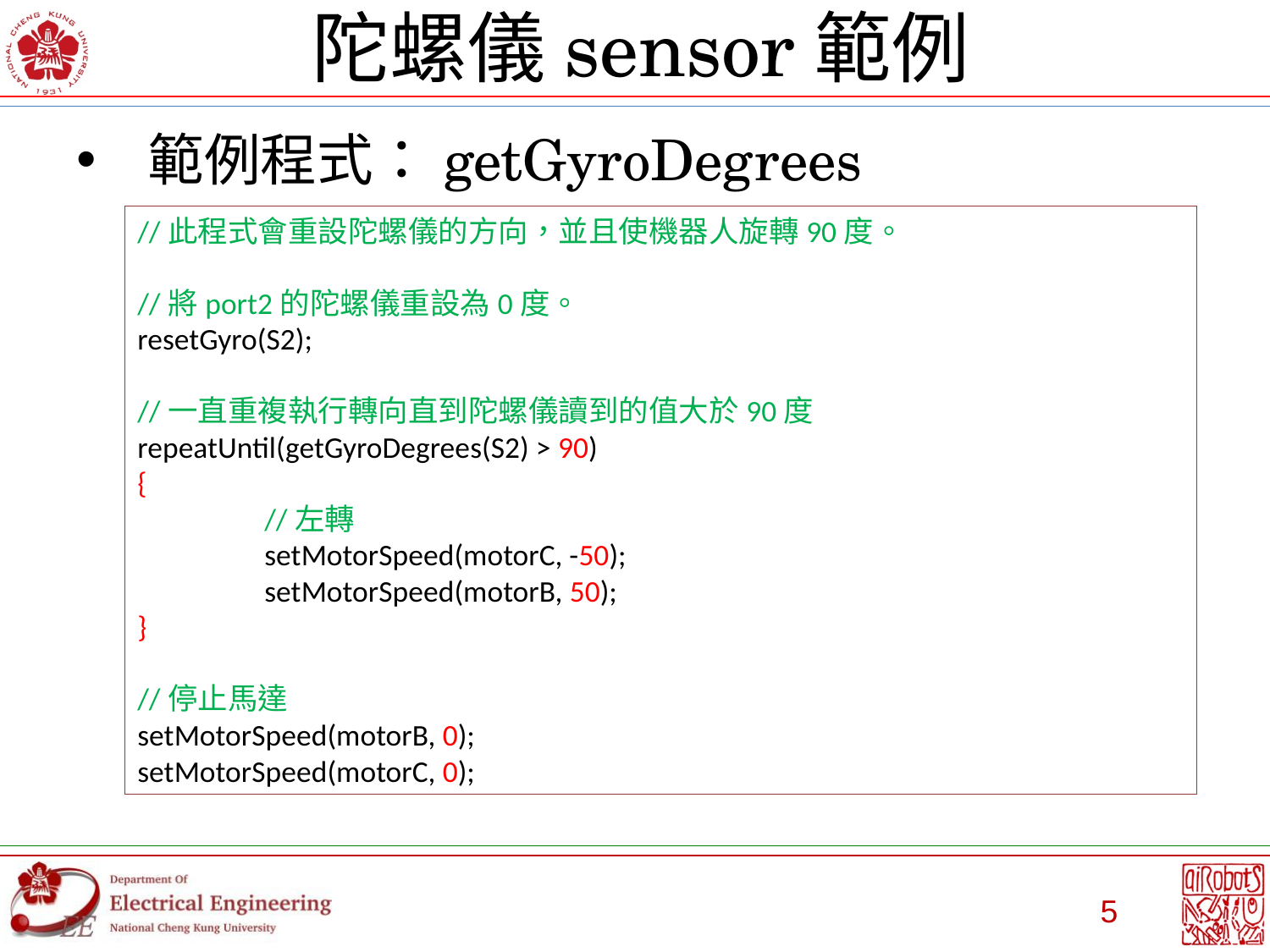

# 陀螺儀sensor範例
範例程式：getGyroDegrees
//此程式會重設陀螺儀的方向，並且使機器人旋轉90度。

//將port2的陀螺儀重設為0度。
resetGyro(S2);

//一直重複執行轉向直到陀螺儀讀到的值大於90度
repeatUntil(getGyroDegrees(S2) > 90)
{
	//左轉
	setMotorSpeed(motorC, -50);
	setMotorSpeed(motorB, 50);
}

//停止馬達
setMotorSpeed(motorB, 0);
setMotorSpeed(motorC, 0);